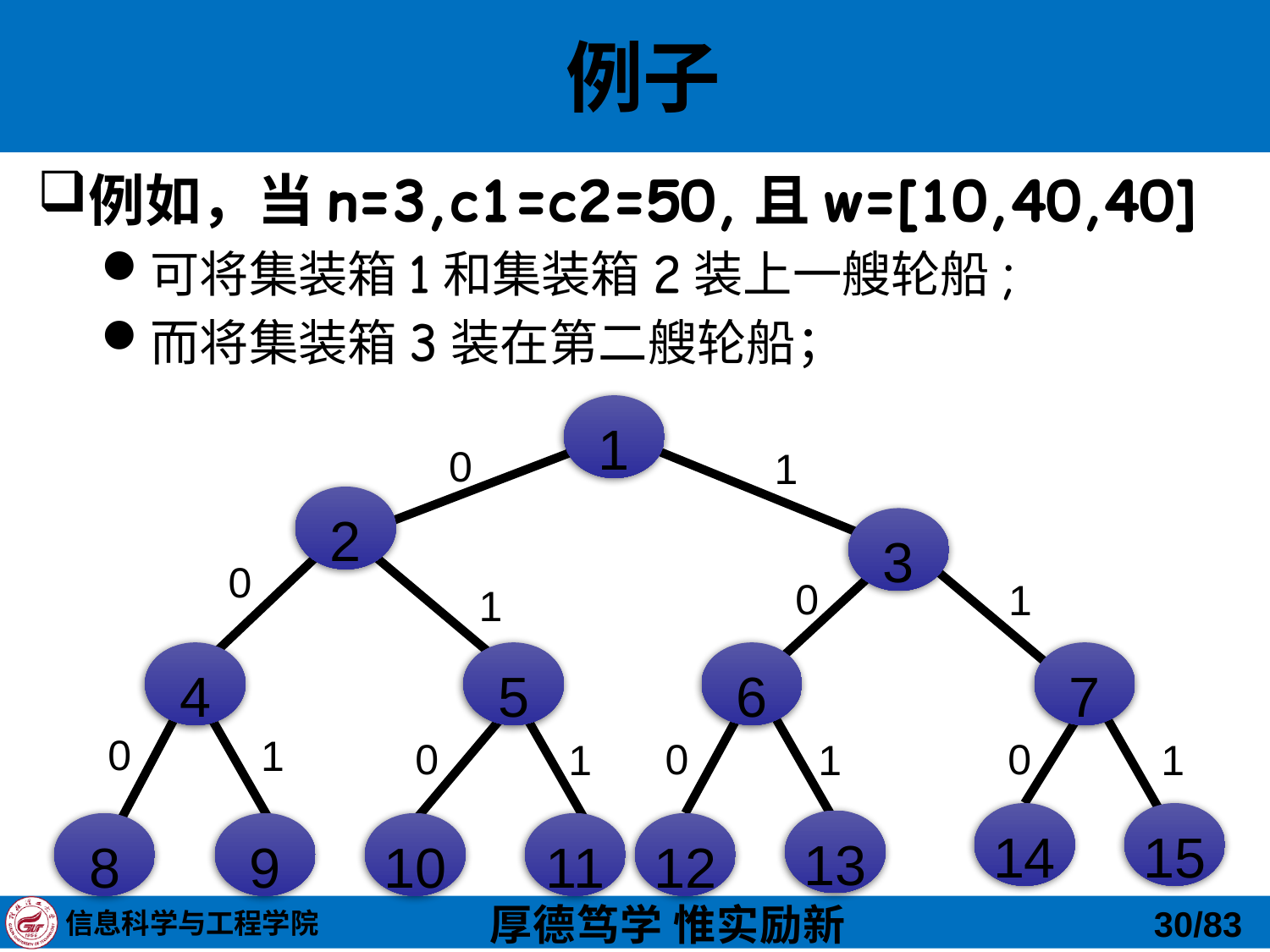

# 例子
例如，当n=3,c1=c2=50,且w=[10,40,40]
可将集装箱1和集装箱2装上一艘轮船;
而将集装箱3装在第二艘轮船；
1
2
3
4
5
6
7
0
1
0
0
1
1
0
1
0
0
0
1
1
1
14
15
13
8
9
10
11
12
30/83